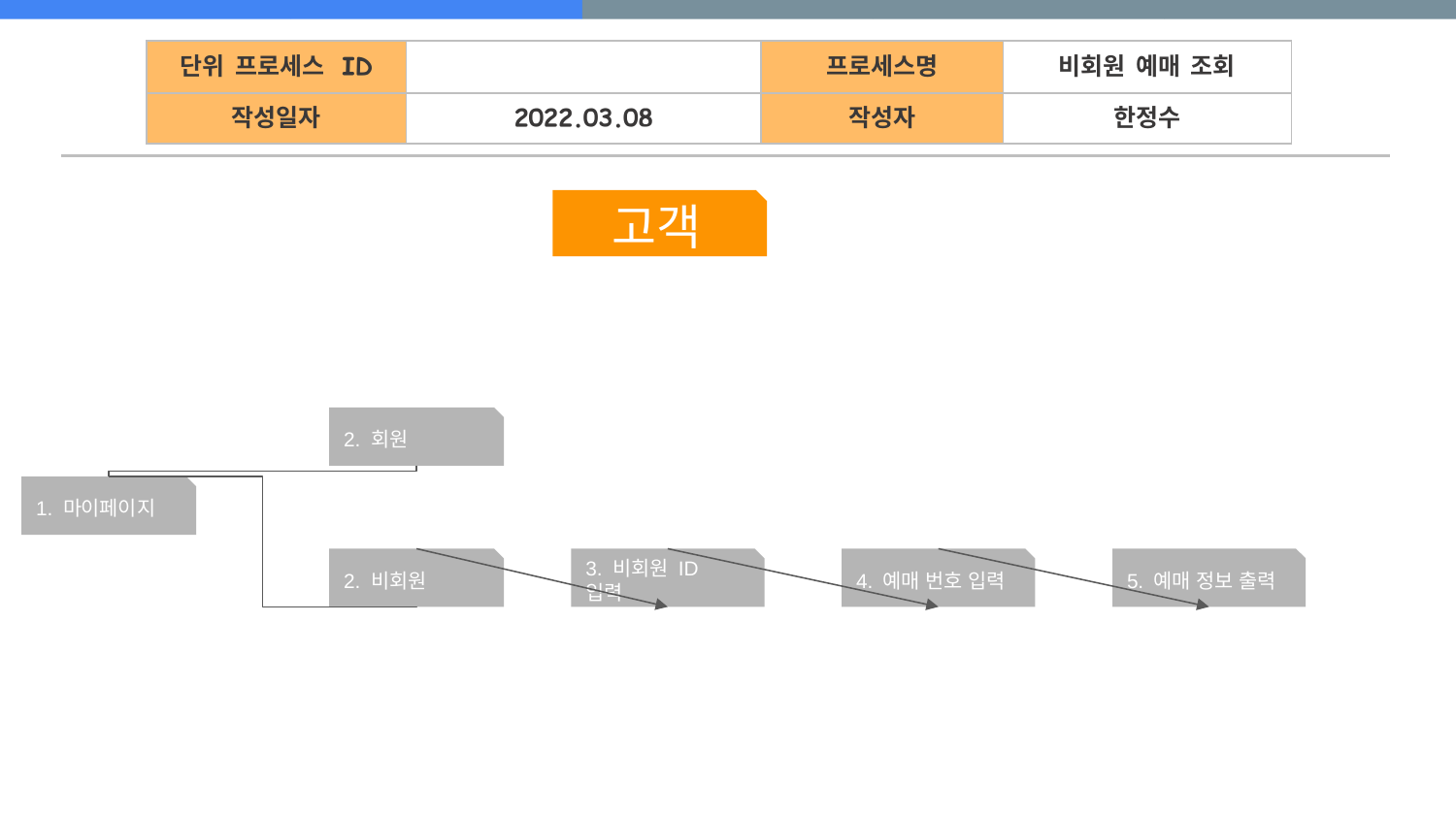

| 단위 프로세스 ID |  | 프로세스명 | 비회원 예매 조회 |
| --- | --- | --- | --- |
| 작성일자 | 2022.03.08 | 작성자 | 한정수 |
고객
2. 회원
1. 마이페이지
2. 비회원
3. 비회원 ID 입력
4. 예매 번호 입력
5. 예매 정보 출력